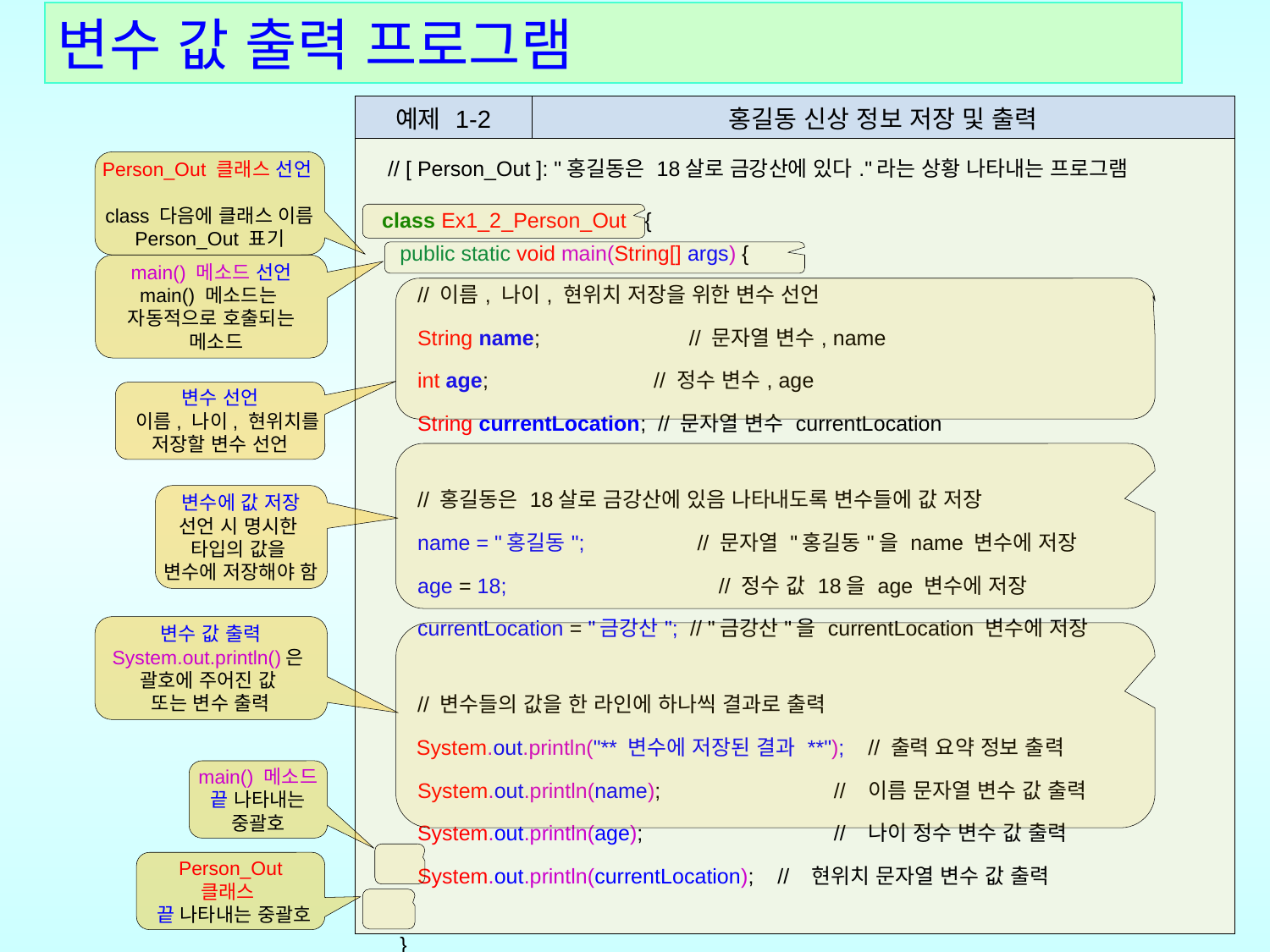

변수 값 출력 프로그램
| 예제 1-2 | 홍길동 신상 정보 저장 및 출력 |
| --- | --- |
| // [ Person\_Out ]: "홍길동은 18살로 금강산에 있다."라는 상황 나타내는 프로그램 class Ex1\_2\_Person\_Out { public static void main(String[] args) { // 이름, 나이, 현위치 저장을 위한 변수 선언 String name; // 문자열 변수, name int age; // 정수 변수, age String currentLocation; // 문자열 변수 currentLocation // 홍길동은 18살로 금강산에 있음 나타내도록 변수들에 값 저장 name = "홍길동"; // 문자열 "홍길동"을 name 변수에 저장 age = 18; // 정수 값 18을 age 변수에 저장 currentLocation = "금강산"; // "금강산"을 currentLocation 변수에 저장 // 변수들의 값을 한 라인에 하나씩 결과로 출력 System.out.println("\*\* 변수에 저장된 결과 \*\*"); // 출력 요약 정보 출력 System.out.println(name); // 이름 문자열 변수 값 출력 System.out.println(age); // 나이 정수 변수 값 출력 System.out.println(currentLocation); // 현위치 문자열 변수 값 출력 } } |  |
Person_Out 클래스 선언
class 다음에 클래스 이름
Person_Out 표기

main() 메소드 선언
main() 메소드는
자동적으로 호출되는
 메소드

변수 선언
  이름, 나이, 현위치를
저장할 변수 선언

변수에 값 저장
선언 시 명시한
타입의 값을
변수에 저장해야 함
변수 값 출력
System.out.println()은
괄호에 주어진 값
또는 변수 출력

 main() 메소드
끝 나타내는 중괄호

 Person_Out
클래스
끝 나타내는 중괄호